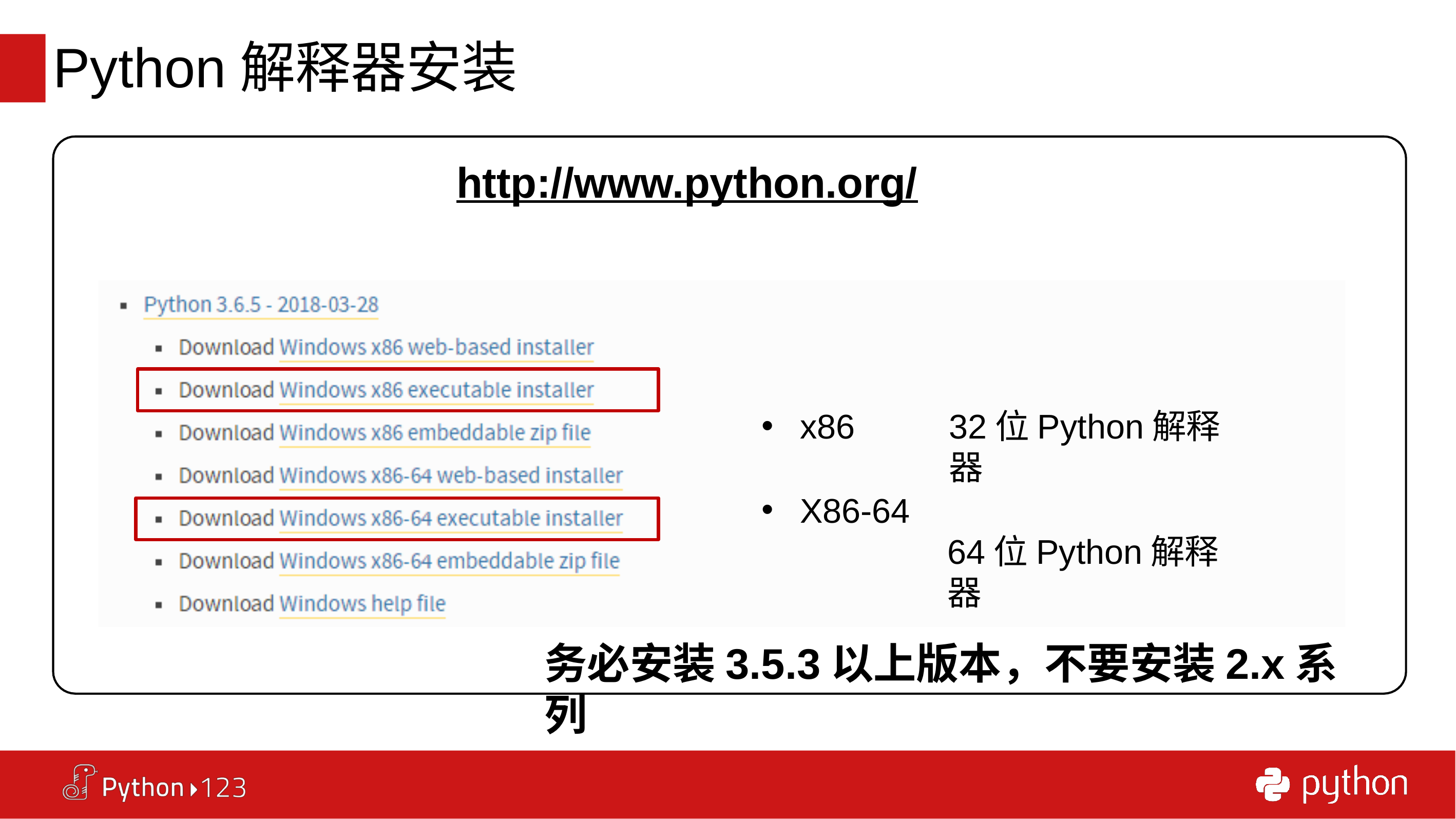

# Python解释器安装

http://www.python.org/

x86

X86-64
32位Python解释器

64位Python解释器

务必安装3.5.3以上版本，不要安装2.x系列